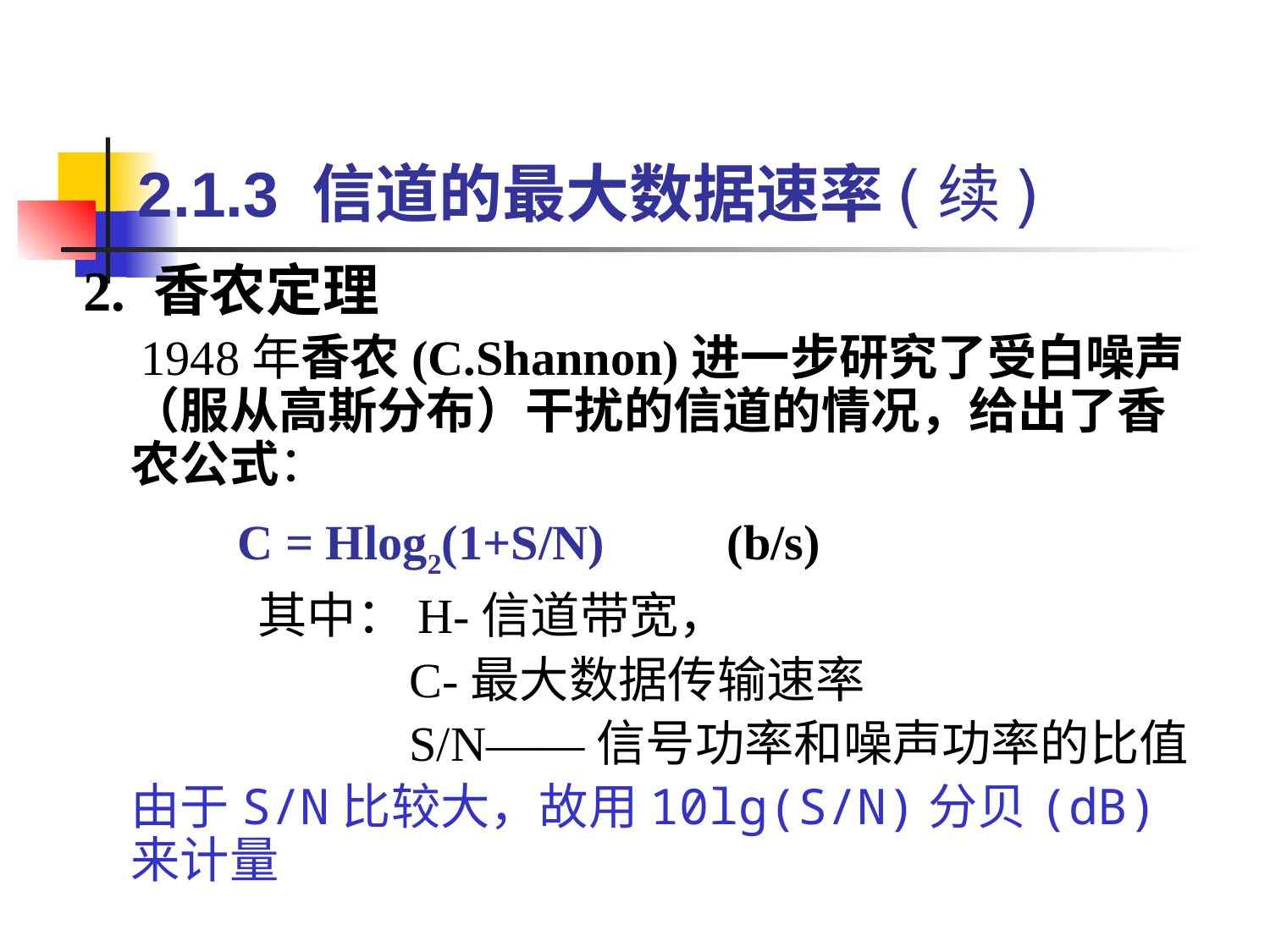

# 2.1.3 信道的最大数据速率(续)
 2. 香农定理
      1948年香农(C.Shannon)进一步研究了受白噪声（服从高斯分布）干扰的信道的情况，给出了香农公式：
            C = Hlog2(1+S/N)          (b/s)
		其中：H-信道带宽，
			  C-最大数据传输速率
    			  S/N——信号功率和噪声功率的比值
   	由于S/N比较大，故用10lg(S/N)分贝(dB)来计量